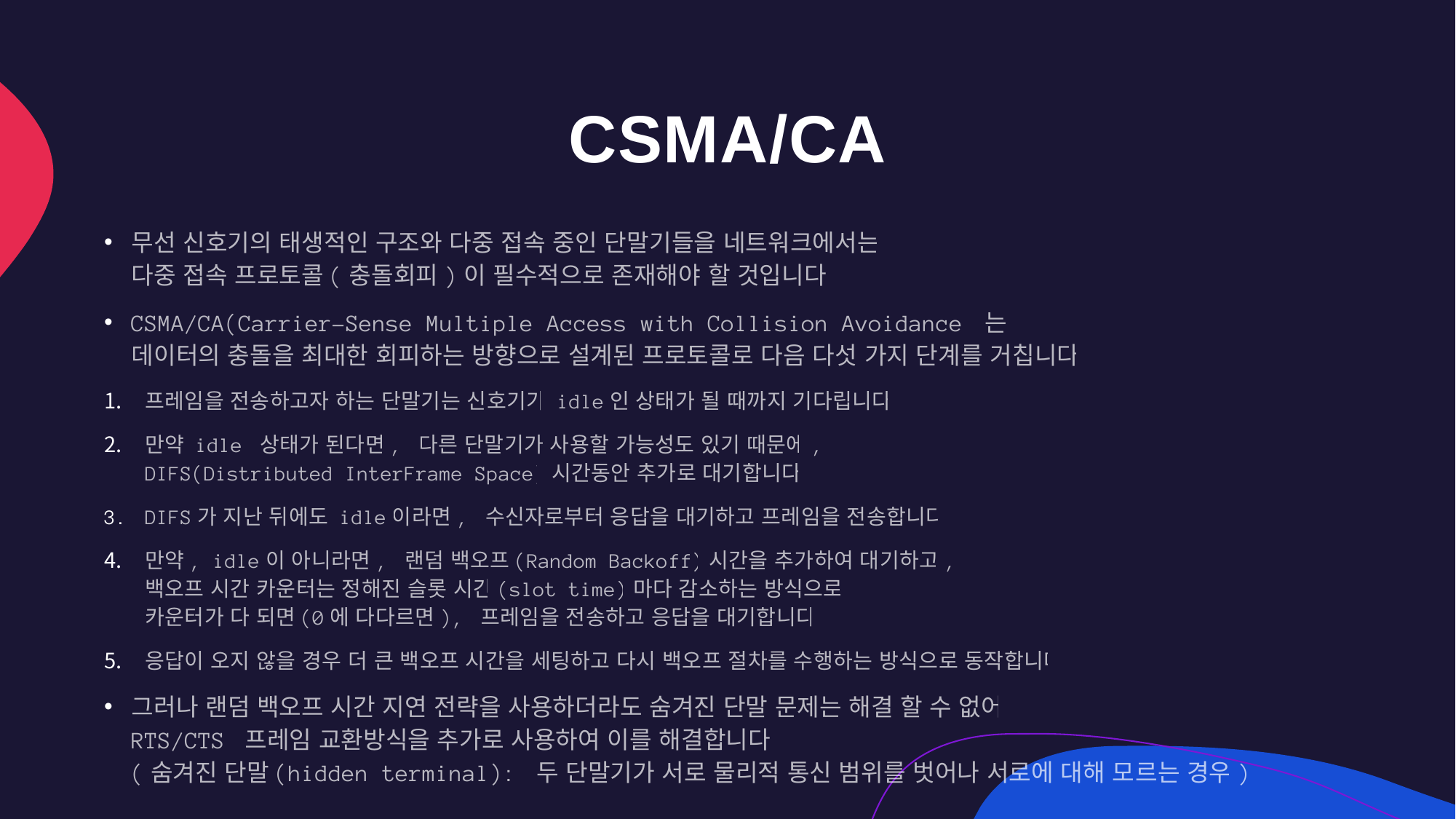

# CSMA/CA
무선 신호기의 태생적인 구조와 다중 접속 중인 단말기들을 네트워크에서는
다중 접속 프로토콜(충돌회피)이 필수적으로 존재해야 할 것입니다
CSMA/CA(Carrier-Sense Multiple Access with Collision Avoidance)는
데이터의 충돌을 최대한 회피하는 방향으로 설계된 프로토콜로 다음 다섯 가지 단계를 거칩니다
프레임을 전송하고자 하는 단말기는 신호기가 idle인 상태가 될 때까지 기다립니다
만약 idle 상태가 된다면, 다른 단말기가 사용할 가능성도 있기 때문에,
DIFS(Distributed InterFrame Space)시간동안 추가로 대기합니다
DIFS가 지난 뒤에도 idle이라면, 수신자로부터 응답을 대기하고 프레임을 전송합니다
만약, idle이 아니라면, 랜덤 백오프(Random Backoff)시간을 추가하여 대기하고,
백오프 시간 카운터는 정해진 슬롯 시간(slot time)마다 감소하는 방식으로
카운터가 다 되면(0에 다다르면), 프레임을 전송하고 응답을 대기합니다
응답이 오지 않을 경우 더 큰 백오프 시간을 세팅하고 다시 백오프 절차를 수행하는 방식으로 동작합니다
그러나 랜덤 백오프 시간 지연 전략을 사용하더라도 숨겨진 단말 문제는 해결 할 수 없어
RTS/CTS 프레임 교환방식을 추가로 사용하여 이를 해결합니다
(숨겨진 단말(hidden terminal): 두 단말기가 서로 물리적 통신 범위를 벗어나 서로에 대해 모르는 경우)